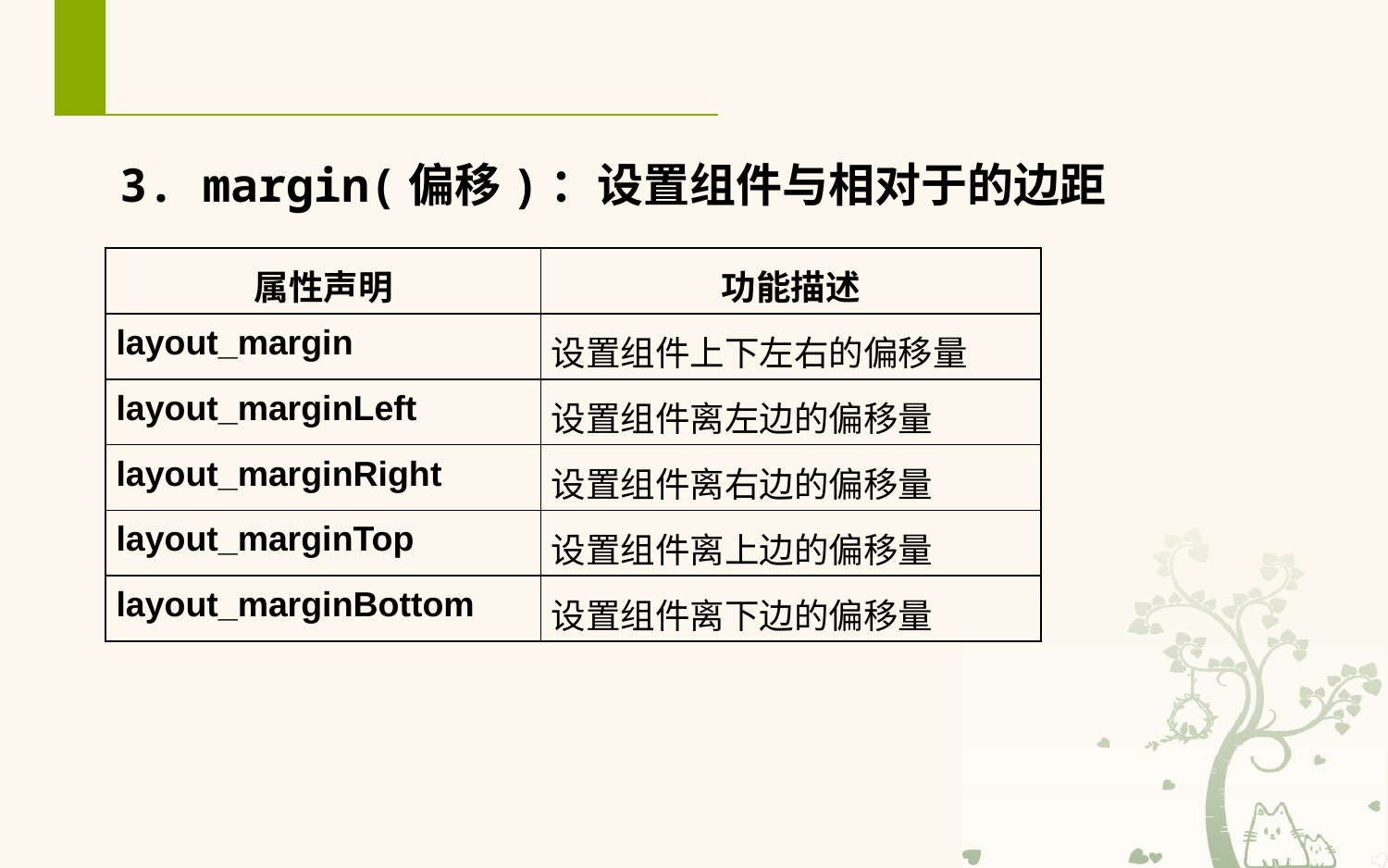

# 3.4.2相对布局（RelativeLayout）
3. margin(偏移)：设置组件与相对于的边距
| 属性声明 | 功能描述 |
| --- | --- |
| layout\_margin | 设置组件上下左右的偏移量 |
| layout\_marginLeft | 设置组件离左边的偏移量 |
| layout\_marginRight | 设置组件离右边的偏移量 |
| layout\_marginTop | 设置组件离上边的偏移量 |
| layout\_marginBottom | 设置组件离下边的偏移量 |